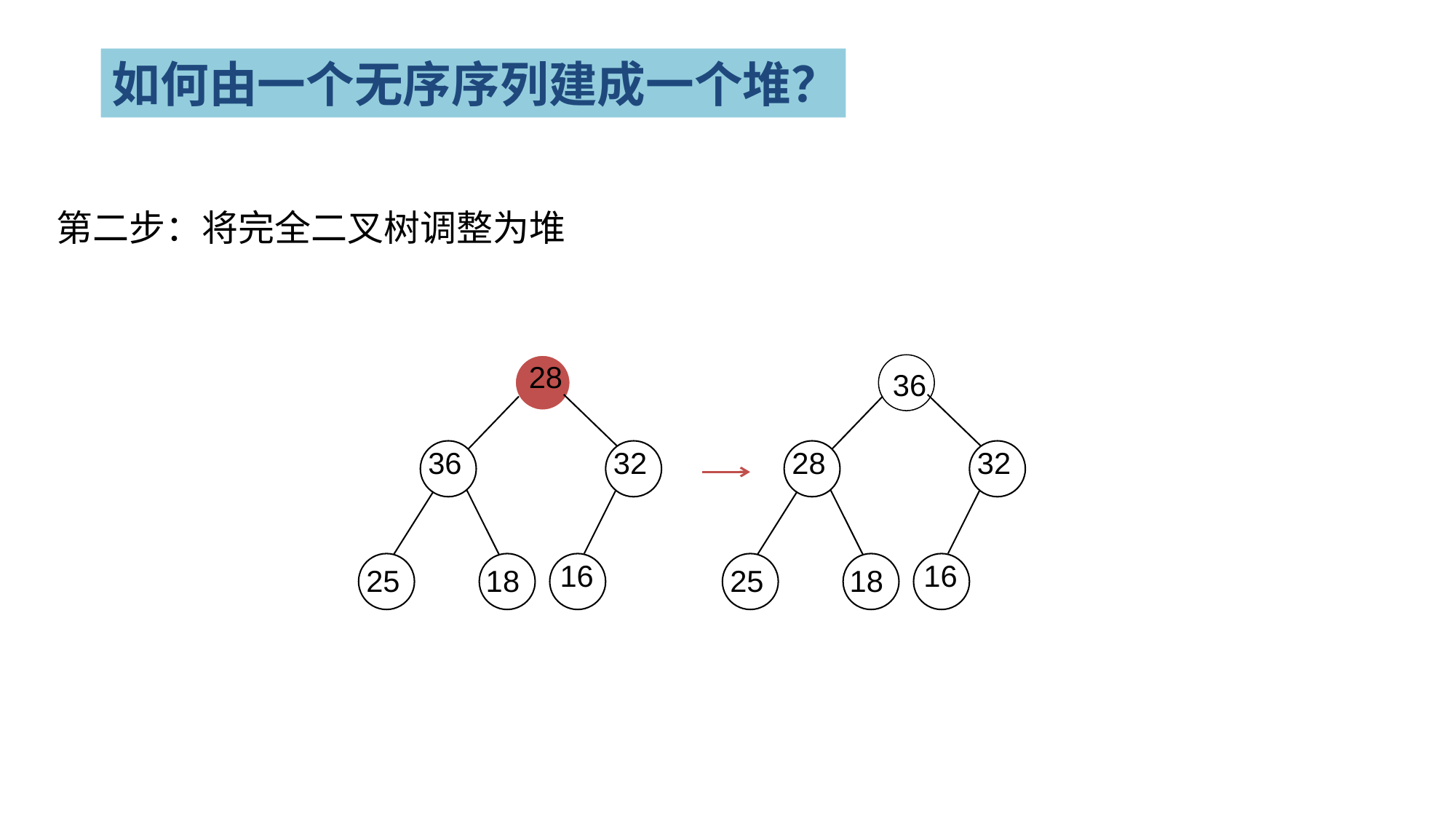

如何由一个无序序列建成一个堆？
第二步：将完全二叉树调整为堆

28

36
32

16
25
18

36

28
32

16
25
18